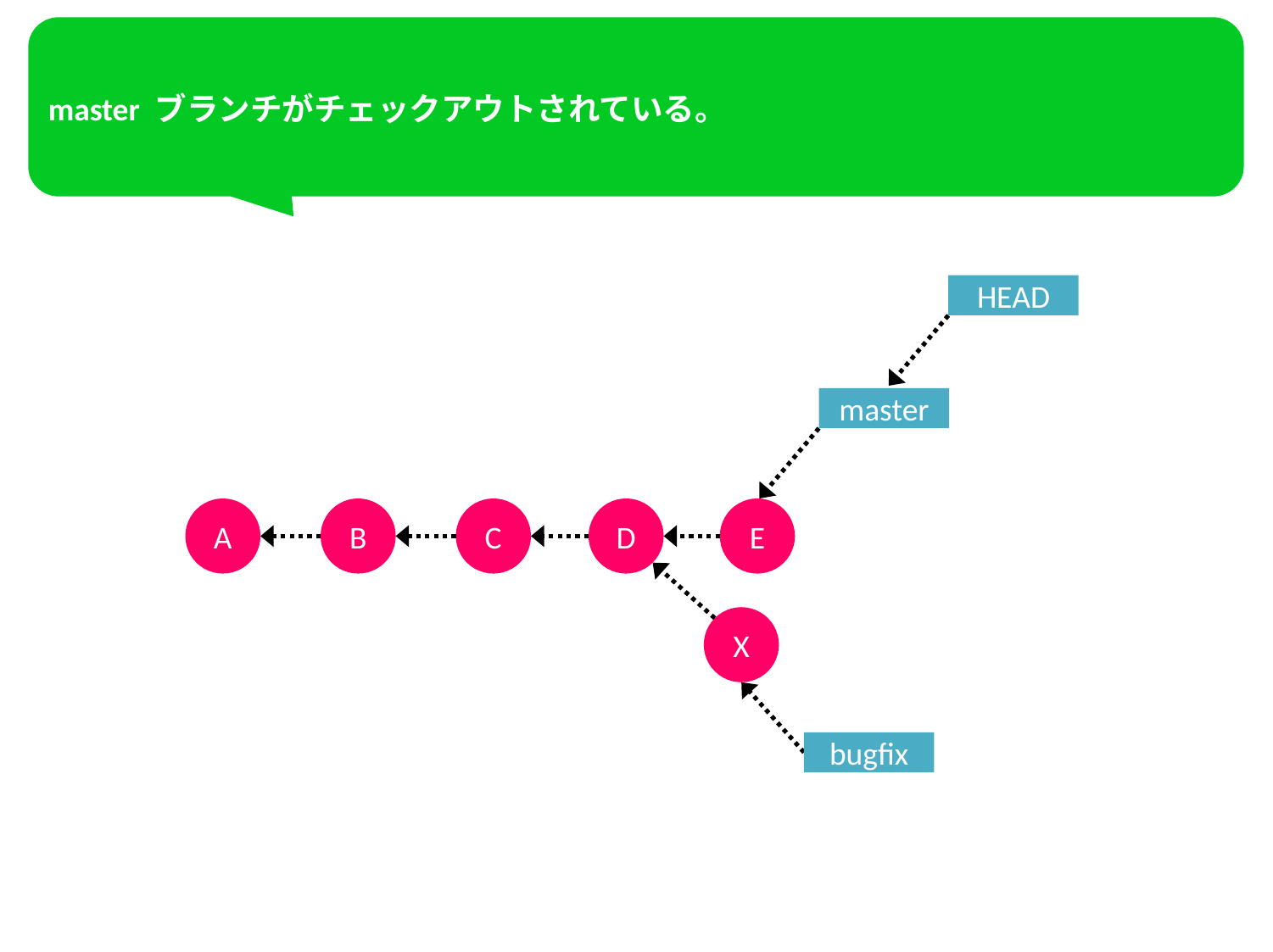

master ブランチがチェックアウトされている。

HEAD
master
A
B
C
D
E
X
bugfix